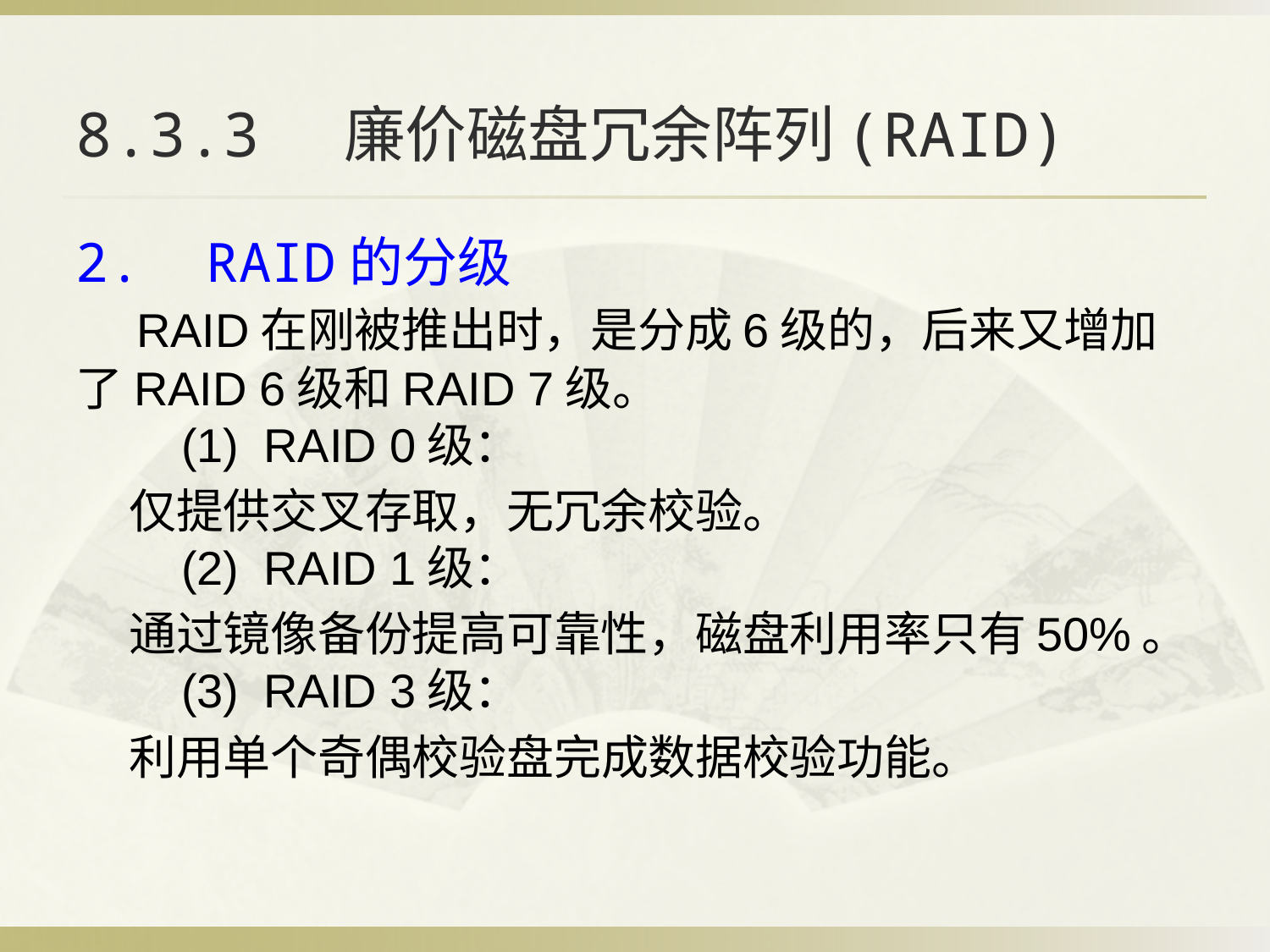

# 8.3.3  廉价磁盘冗余阵列(RAID)
2.  RAID的分级
    RAID在刚被推出时，是分成6级的，后来又增加了RAID 6级和RAID 7级。
　　(1)  RAID 0级：
    仅提供交叉存取，无冗余校验。
　　(2)  RAID 1级：
    通过镜像备份提高可靠性，磁盘利用率只有50%。
　　(3)  RAID 3级：
    利用单个奇偶校验盘完成数据校验功能。